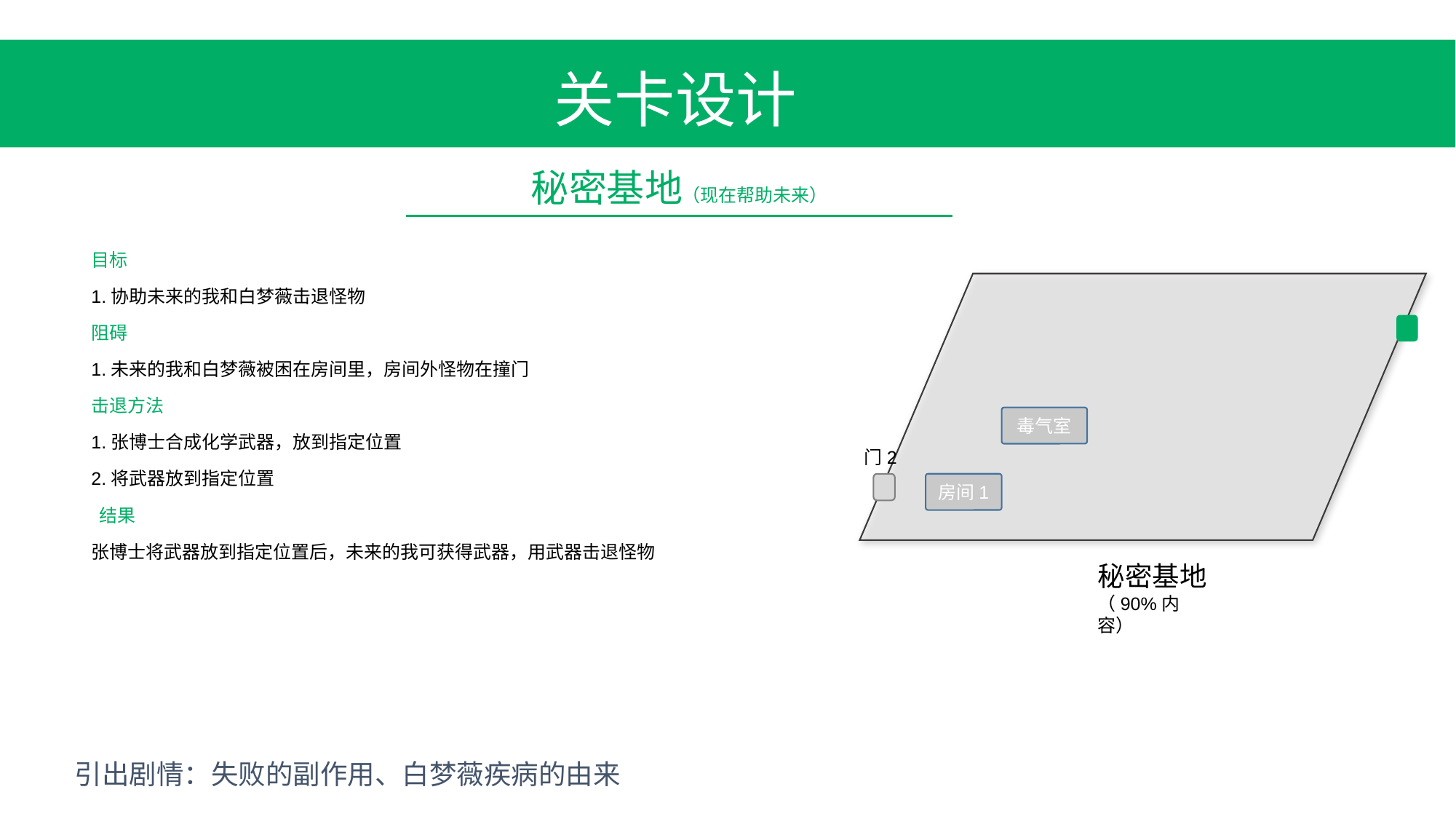

关卡设计
秘密基地（现在帮助未来）
目标
1.协助未来的我和白梦薇击退怪物
阻碍
1.未来的我和白梦薇被困在房间里，房间外怪物在撞门
击退方法
1.张博士合成化学武器，放到指定位置
2.将武器放到指定位置
 结果
张博士将武器放到指定位置后，未来的我可获得武器，用武器击退怪物

门2

秘密基地
（90%内容）
毒气室
房间1
引出剧情：失败的副作用、白梦薇疾病的由来